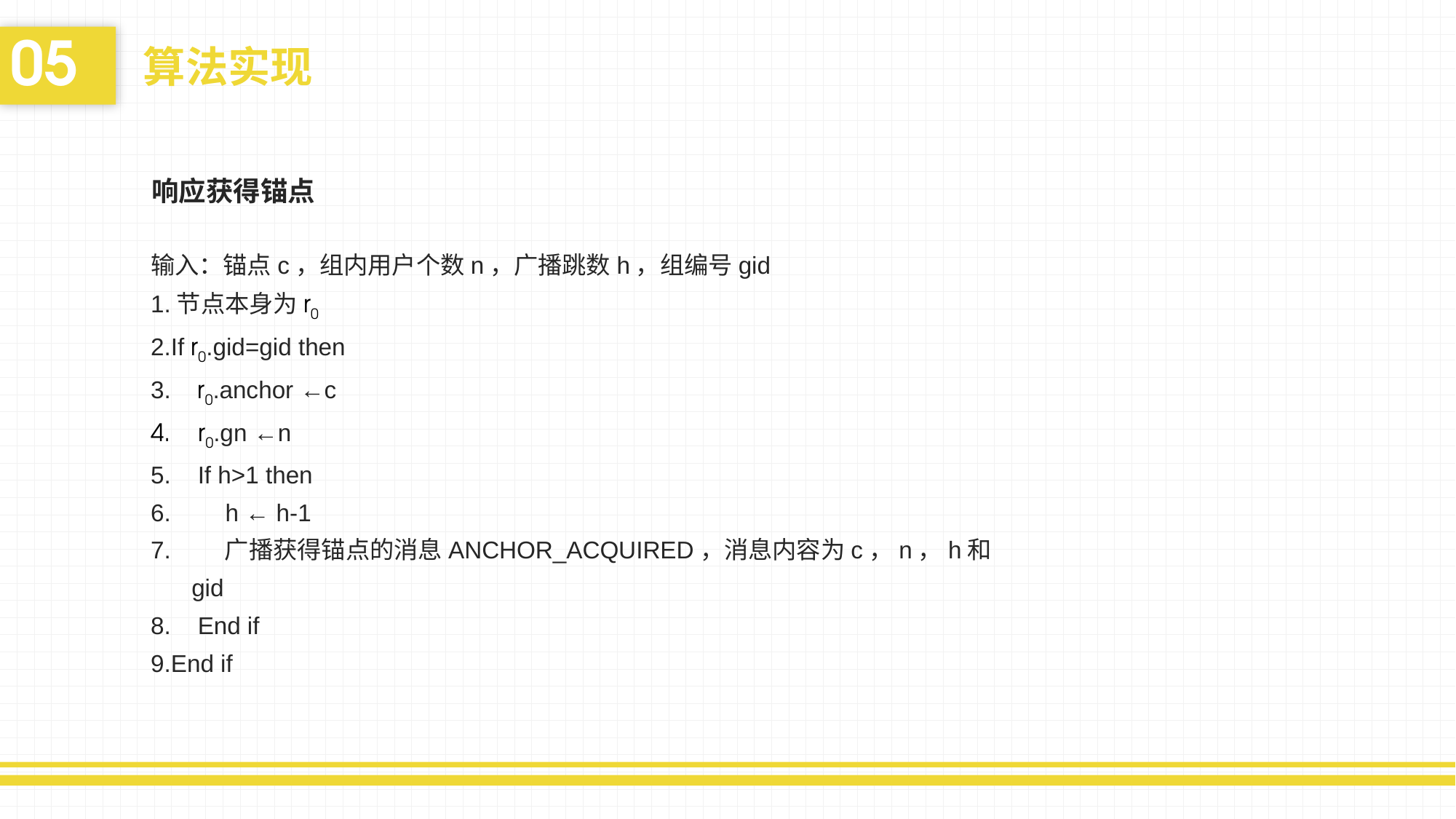

05
算法实现
响应获得锚点
输入：锚点c，组内用户个数n，广播跳数h，组编号gid
1.节点本身为r0
2.If r0.gid=gid then
3.    r0.anchor ←c
 r0.gn ←n
5.    If h>1 then
     h ← h-1
     广播获得锚点的消息ANCHOR_ACQUIRED，消息内容为c，n，h和gid
8.    End if
9.End if